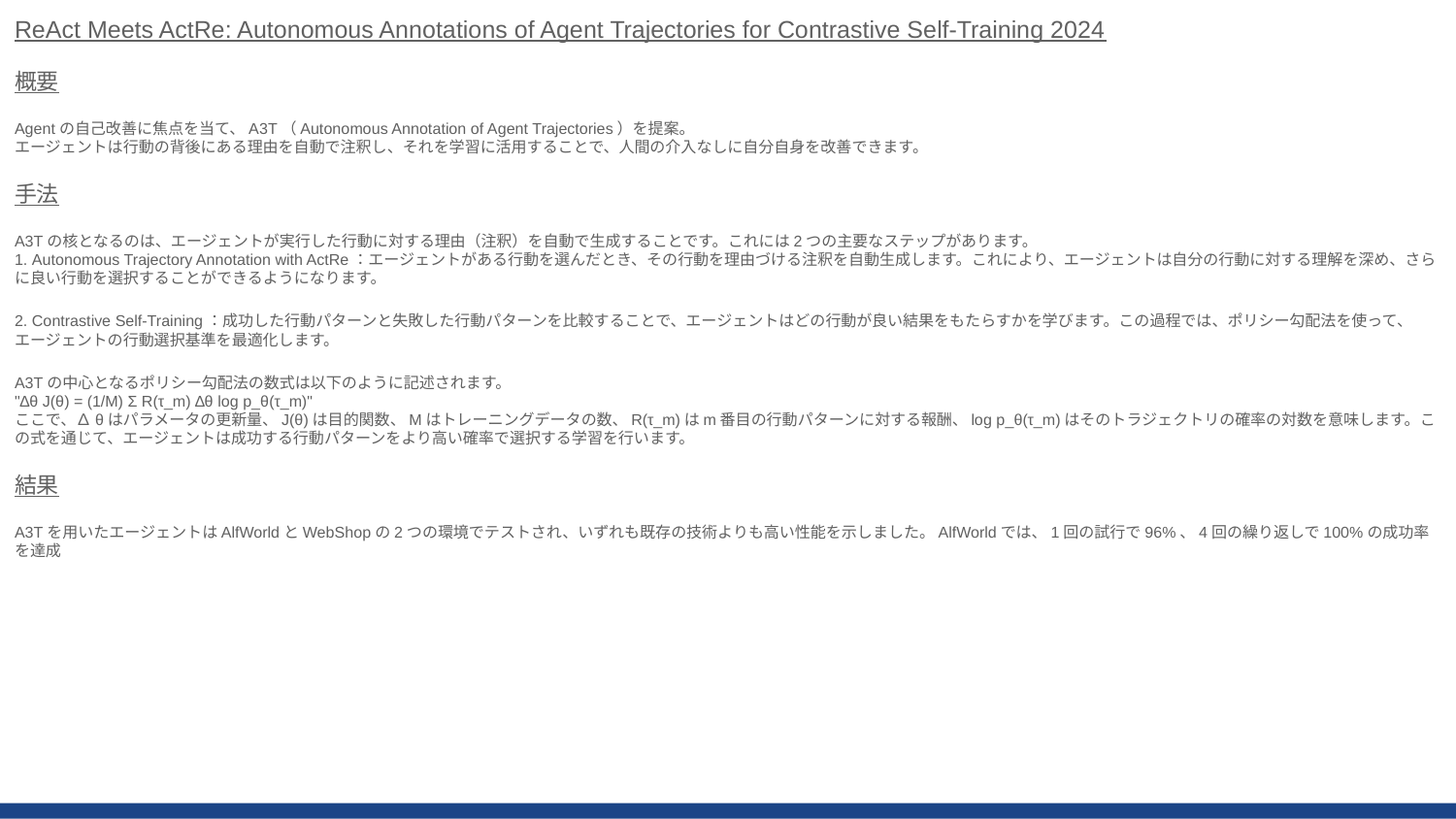

ReAct Meets ActRe: Autonomous Annotations of Agent Trajectories for Contrastive Self-Training 2024
概要
Agentの自己改善に焦点を当て、A3T（Autonomous Annotation of Agent Trajectories）を提案。
エージェントは行動の背後にある理由を自動で注釈し、それを学習に活用することで、人間の介入なしに自分自身を改善できます。
手法
A3Tの核となるのは、エージェントが実行した行動に対する理由（注釈）を自動で生成することです。これには2つの主要なステップがあります。
1. Autonomous Trajectory Annotation with ActRe：エージェントがある行動を選んだとき、その行動を理由づける注釈を自動生成します。これにより、エージェントは自分の行動に対する理解を深め、さらに良い行動を選択することができるようになります。
2. Contrastive Self-Training：成功した行動パターンと失敗した行動パターンを比較することで、エージェントはどの行動が良い結果をもたらすかを学びます。この過程では、ポリシー勾配法を使って、エージェントの行動選択基準を最適化します。
A3Tの中心となるポリシー勾配法の数式は以下のように記述されます。
"∆θ J(θ) = (1/M) Σ R(τ_m) ∆θ log p_θ(τ_m)"
ここで、∆θはパラメータの更新量、J(θ)は目的関数、Mはトレーニングデータの数、R(τ_m)はm番目の行動パターンに対する報酬、log p_θ(τ_m)はそのトラジェクトリの確率の対数を意味します。この式を通じて、エージェントは成功する行動パターンをより高い確率で選択する学習を行います。
結果
A3Tを用いたエージェントはAlfWorldとWebShopの2つの環境でテストされ、いずれも既存の技術よりも高い性能を示しました。AlfWorldでは、1回の試行で96%、4回の繰り返しで100%の成功率を達成